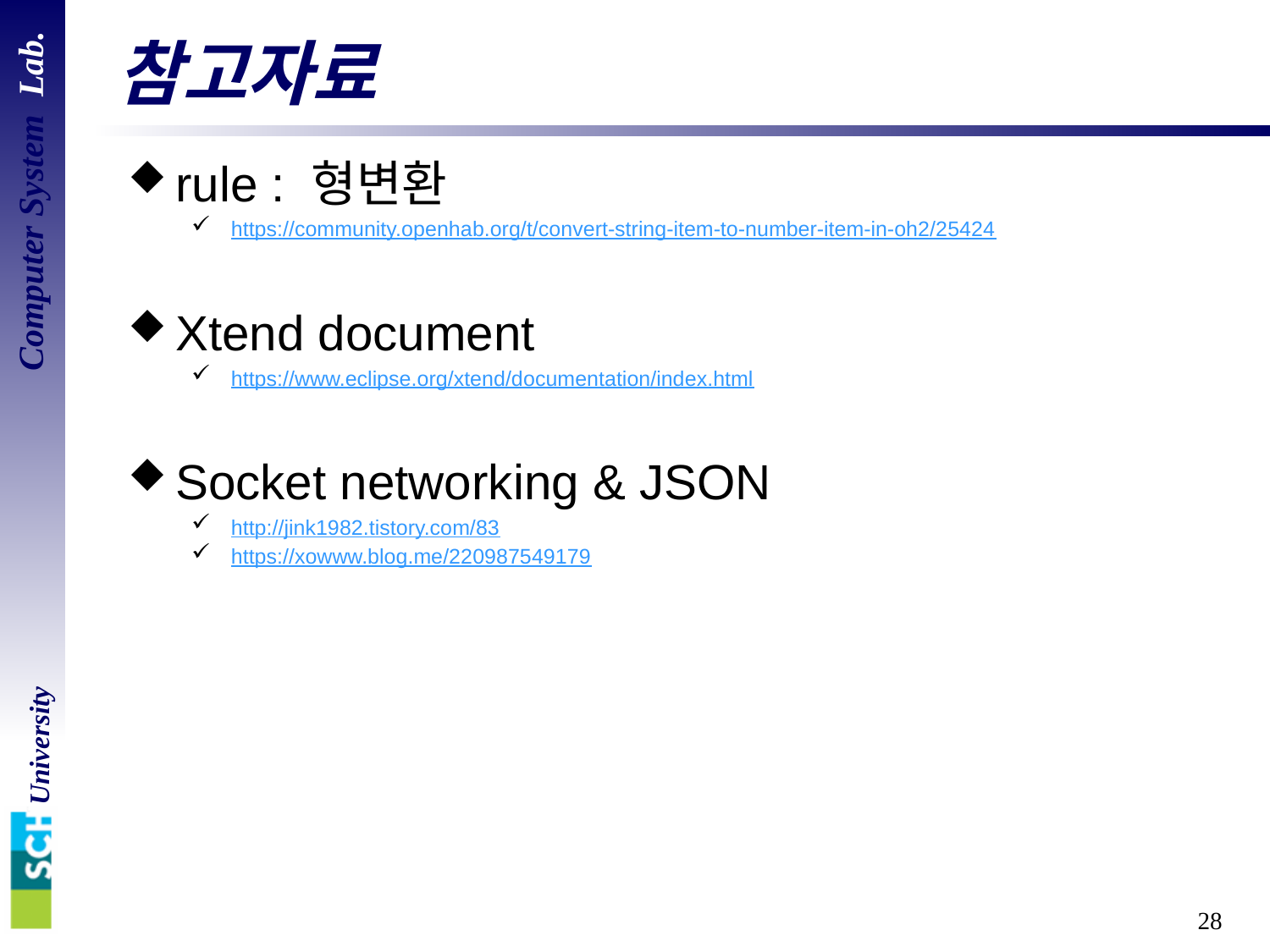

# 참고자료

rule : 형변환
https://community.openhab.org/t/convert-string-item-to-number-item-in-oh2/25424

Xtend document
https://www.eclipse.org/xtend/documentation/index.html

Socket networking & JSON
http://jink1982.tistory.com/83
https://xowww.blog.me/220987549179